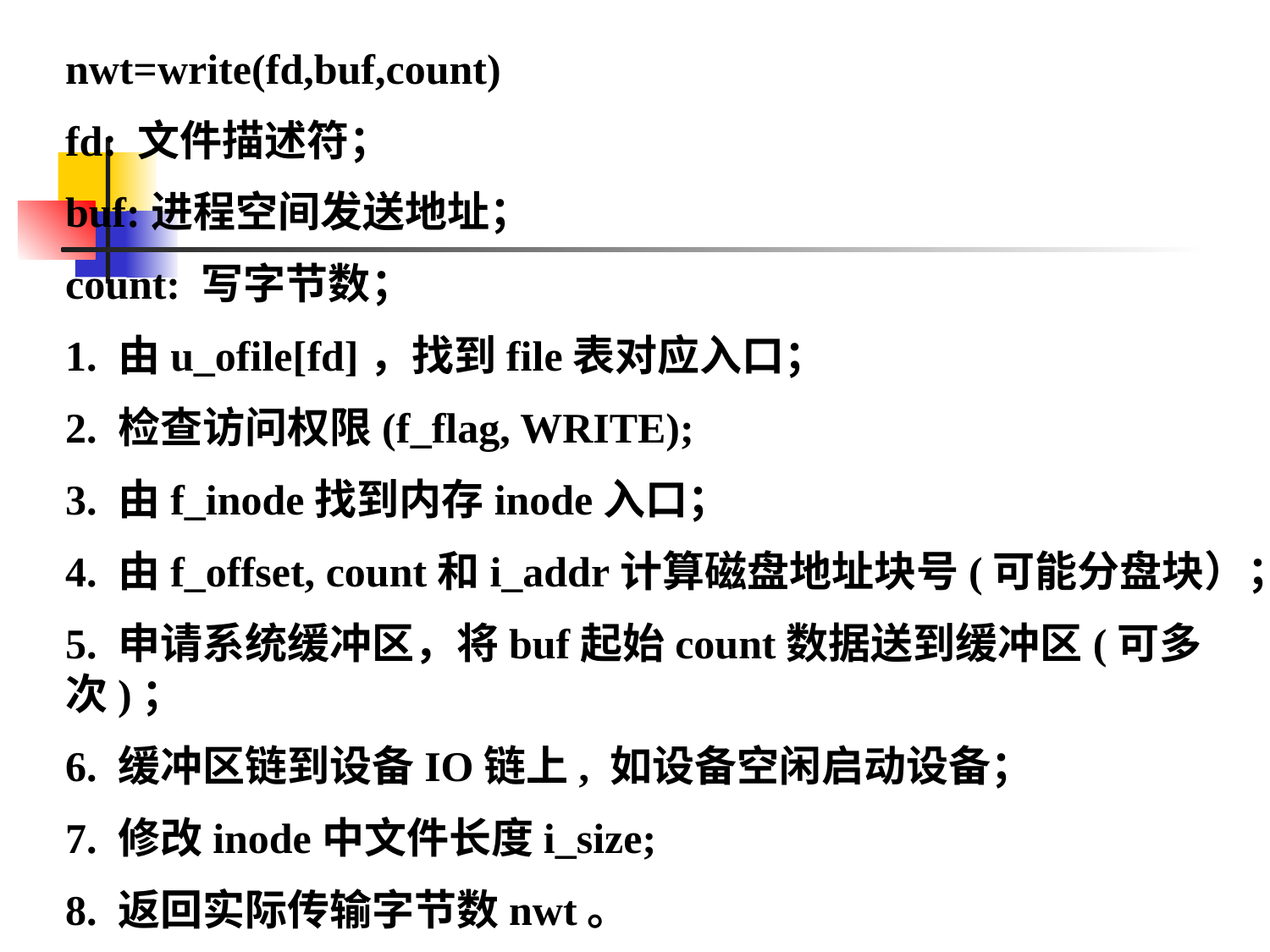

nwt=write(fd,buf,count)
fd: 文件描述符；
buf:进程空间发送地址；
count: 写字节数；
1. 由u_ofile[fd]，找到file表对应入口；
2. 检查访问权限(f_flag, WRITE);
3. 由f_inode找到内存inode入口；
4. 由f_offset, count和i_addr计算磁盘地址块号(可能分盘块）；
5. 申请系统缓冲区，将buf起始count数据送到缓冲区(可多次)；
6. 缓冲区链到设备IO链上, 如设备空闲启动设备；
7. 修改inode中文件长度i_size;
8. 返回实际传输字节数nwt。